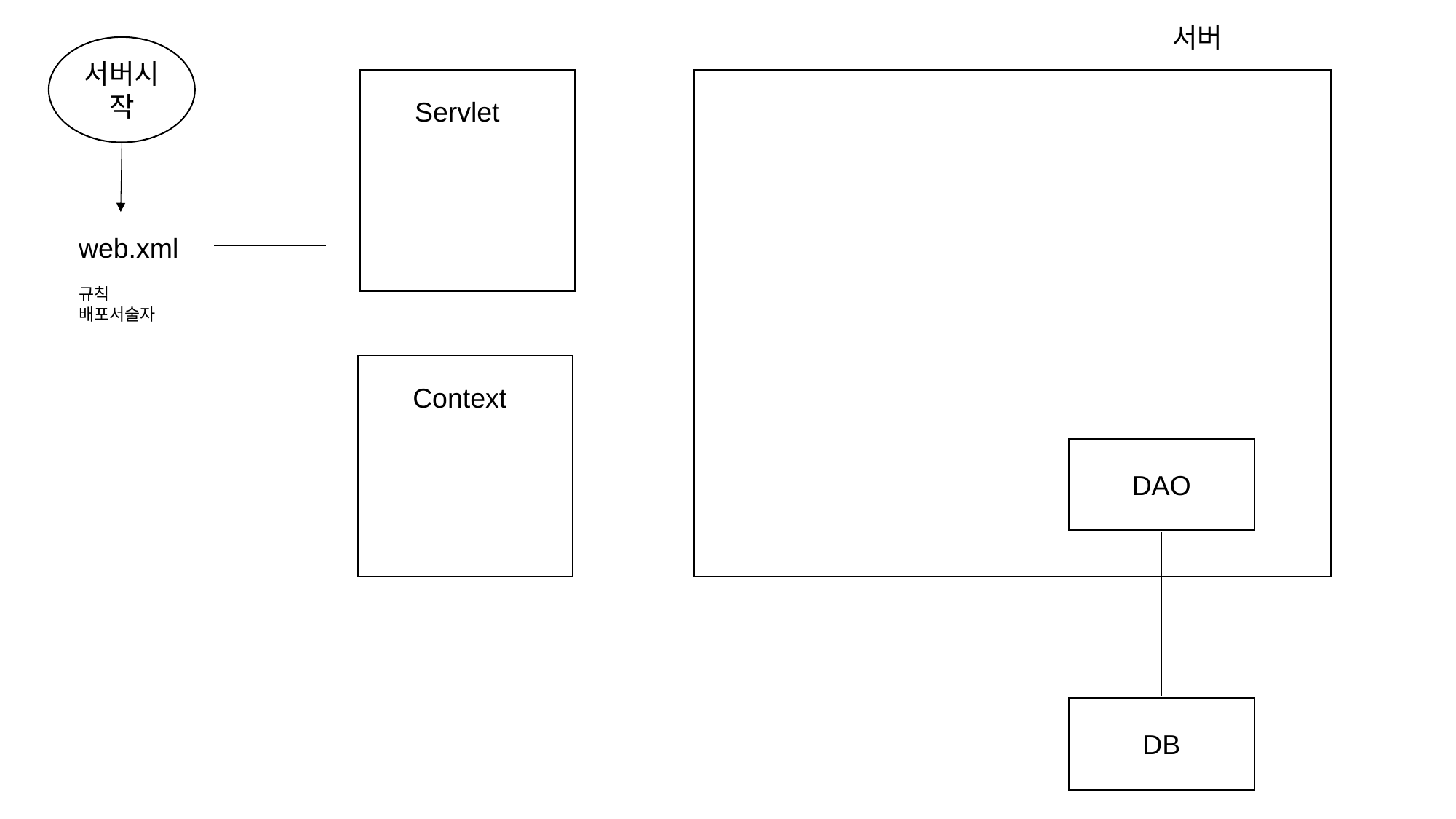

서버
서버시작

Servlet
web.xml

규칙
배포서술자

Context
DAO
DB